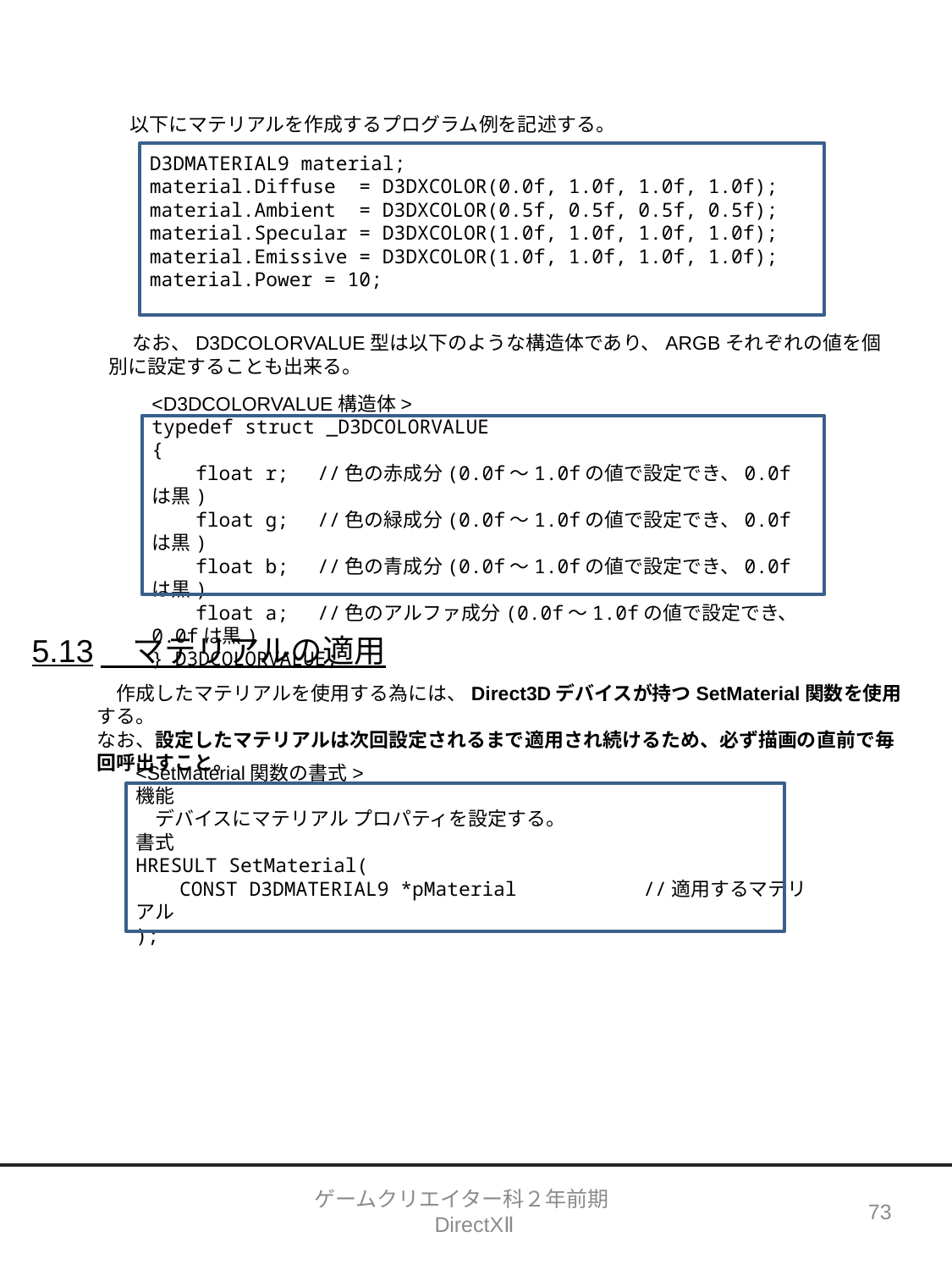

以下にマテリアルを作成するプログラム例を記述する。

D3DMATERIAL9 material;
material.Diffuse  = D3DXCOLOR(0.0f, 1.0f, 1.0f, 1.0f);
material.Ambient  = D3DXCOLOR(0.5f, 0.5f, 0.5f, 0.5f);
material.Specular = D3DXCOLOR(1.0f, 1.0f, 1.0f, 1.0f);
material.Emissive = D3DXCOLOR(1.0f, 1.0f, 1.0f, 1.0f);
material.Power = 10;

　 なお、D3DCOLORVALUE型は以下のような構造体であり、ARGBそれぞれの値を個別に設定することも出来る。
<D3DCOLORVALUE構造体>
typedef struct _D3DCOLORVALUE
{
　　float r;　//色の赤成分(0.0f～1.0fの値で設定でき、0.0fは黒)
　　float g;　//色の緑成分(0.0f～1.0fの値で設定でき、0.0fは黒)
　　float b;　//色の青成分(0.0f～1.0fの値で設定でき、0.0fは黒)
　　float a;　//色のアルファ成分(0.0f～1.0fの値で設定でき、0.0fは黒)
} D3DCOLORVALUE;

5.13　マテリアルの適用
　作成したマテリアルを使用する為には、Direct3Dデバイスが持つSetMaterial関数を使用する。
なお、設定したマテリアルは次回設定されるまで適用され続けるため、必ず描画の直前で毎回呼出すこと。
<SetMaterial関数の書式>
機能
　デバイスにマテリアル プロパティを設定する。
書式
HRESULT SetMaterial(
　　CONST D3DMATERIAL9 *pMaterial	//適用するマテリアル
);

ゲームクリエイター科２年前期　DirectXⅡ
73